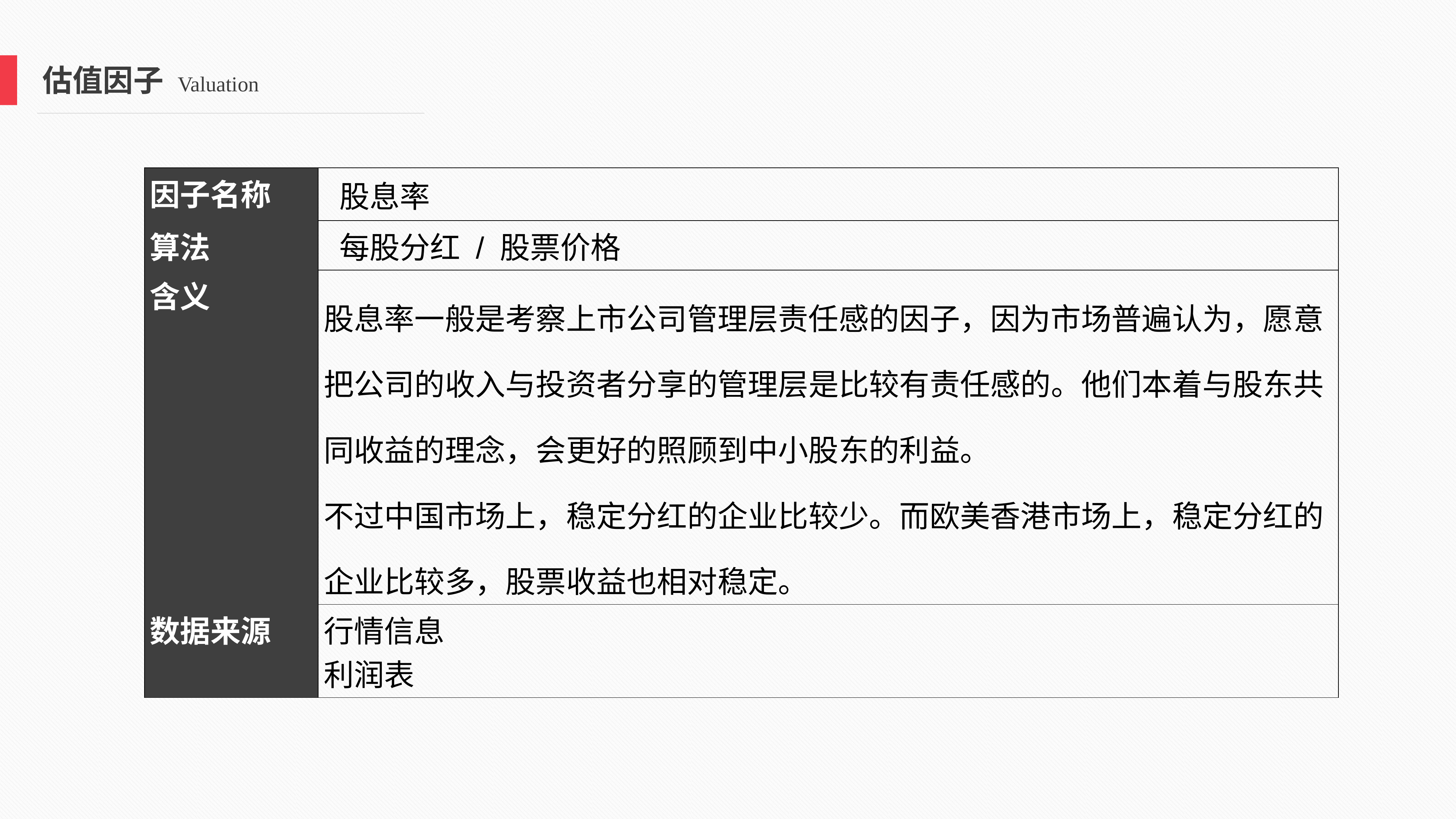

估值因子 Valuation
| 因子名称 | 股息率 |
| --- | --- |
| 算法 | 每股分红 / 股票价格 |
| 含义 | 股息率一般是考察上市公司管理层责任感的因子，因为市场普遍认为，愿意把公司的收入与投资者分享的管理层是比较有责任感的。他们本着与股东共同收益的理念，会更好的照顾到中小股东的利益。 不过中国市场上，稳定分红的企业比较少。而欧美香港市场上，稳定分红的企业比较多，股票收益也相对稳定。 |
| 数据来源 | 行情信息 利润表 |